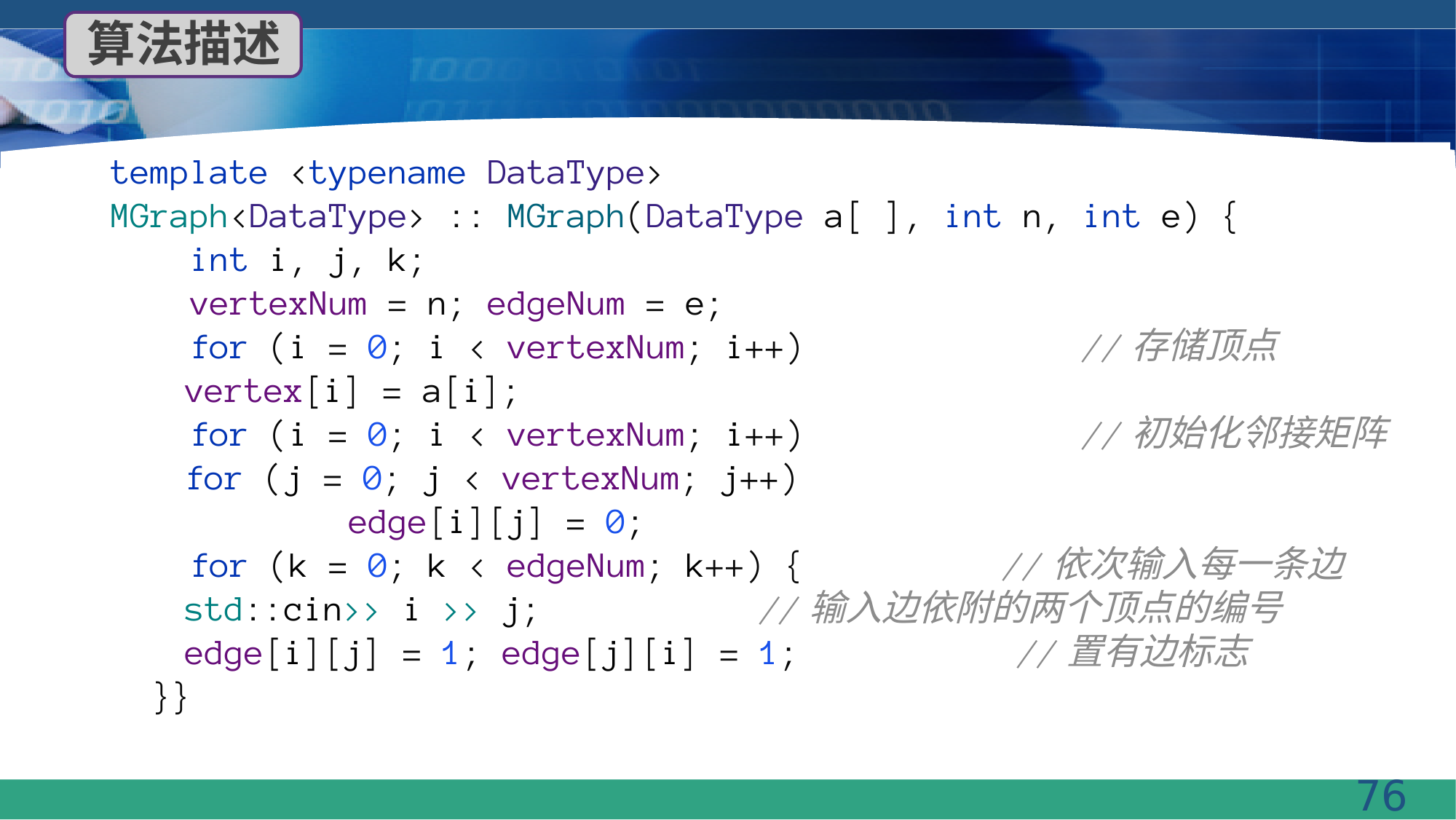

算法描述

template <typename DataType>
MGraph<DataType> :: MGraph(DataType a[ ], int n, int e) {
    int i, j, k;
    vertexNum = n; edgeNum = e;
    for (i = 0; i < vertexNum; i++)              //存储顶点
        vertex[i] = a[i];
    for (i = 0; i < vertexNum; i++)              //初始化邻接矩阵
        for (j = 0; j < vertexNum; j++)
            edge[i][j] = 0;
    for (k = 0; k < edgeNum; k++) {          //依次输入每一条边
        std::cin>> i >> j;           //输入边依附的两个顶点的编号
        edge[i][j] = 1; edge[j][i] = 1;           //置有边标志
    }}